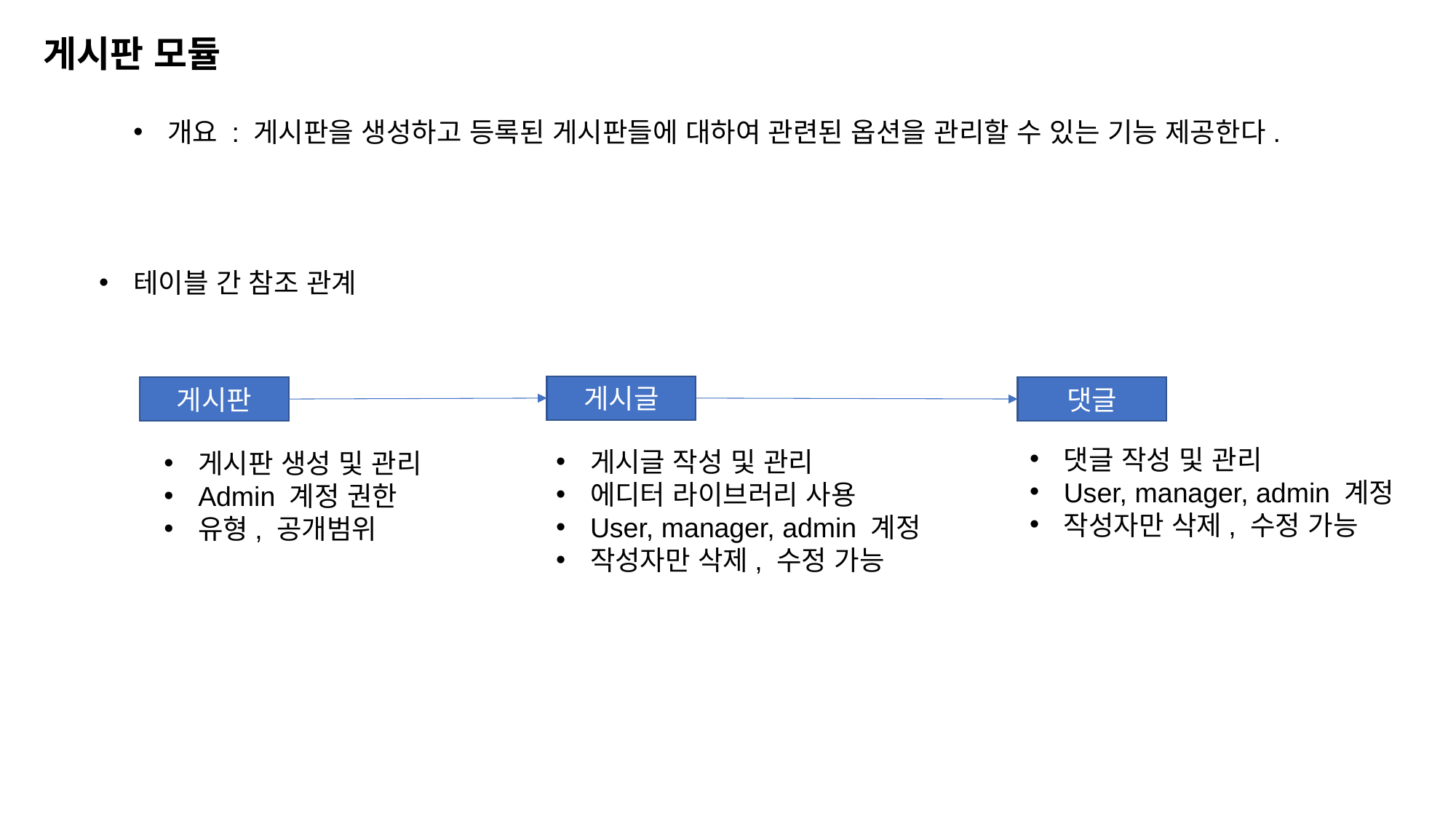

게시판 모듈
개요 : 게시판을 생성하고 등록된 게시판들에 대하여 관련된 옵션을 관리할 수 있는 기능 제공한다.
테이블 간 참조 관계
게시글
게시판
댓글
댓글 작성 및 관리
User, manager, admin 계정
작성자만 삭제, 수정 가능
게시글 작성 및 관리
에디터 라이브러리 사용
User, manager, admin 계정
작성자만 삭제, 수정 가능
게시판 생성 및 관리
Admin 계정 권한
유형, 공개범위